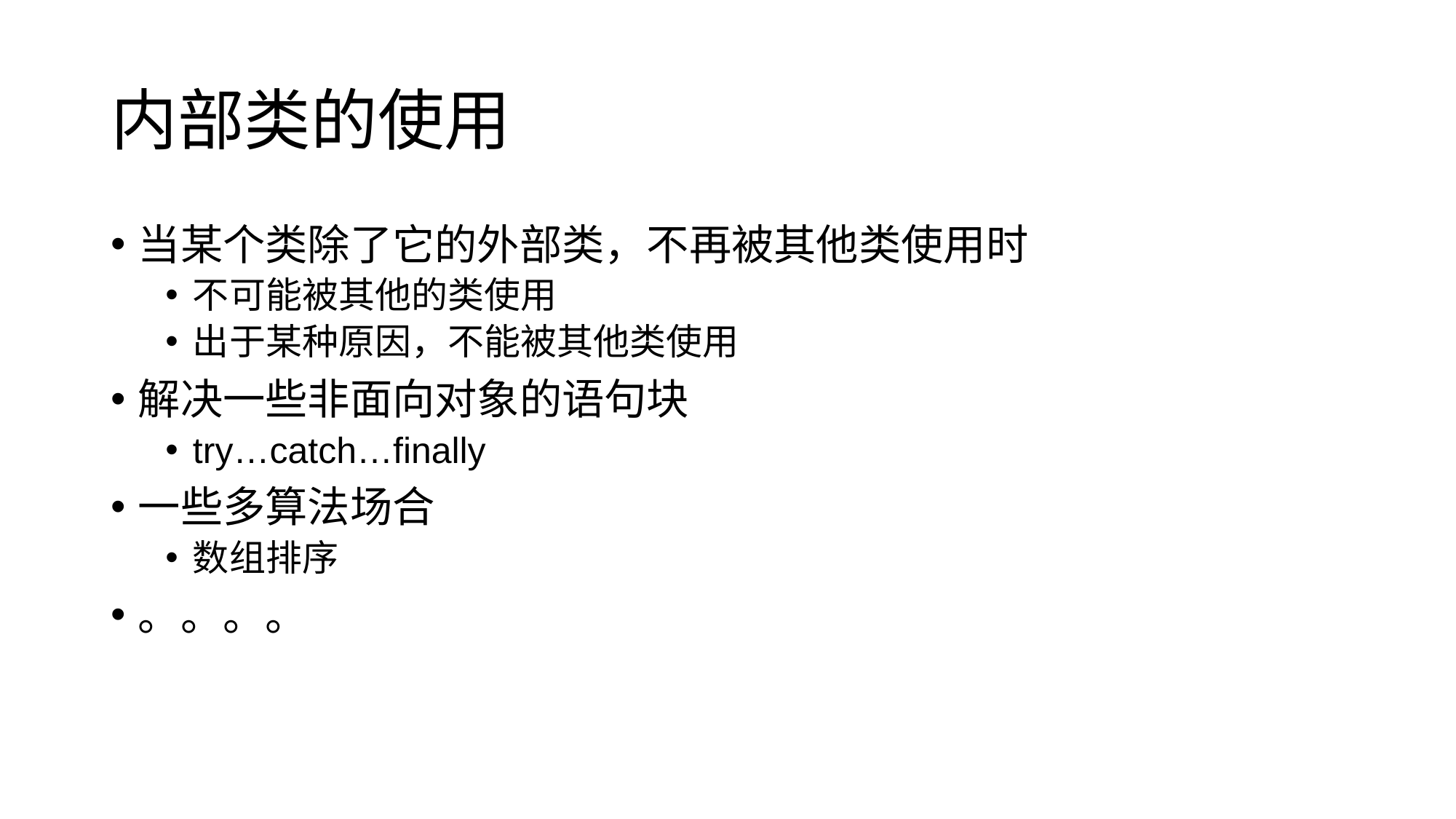

# 内部类的使用
当某个类除了它的外部类，不再被其他类使用时
不可能被其他的类使用
出于某种原因，不能被其他类使用
解决一些非面向对象的语句块
try…catch…finally
一些多算法场合
数组排序
。。。。